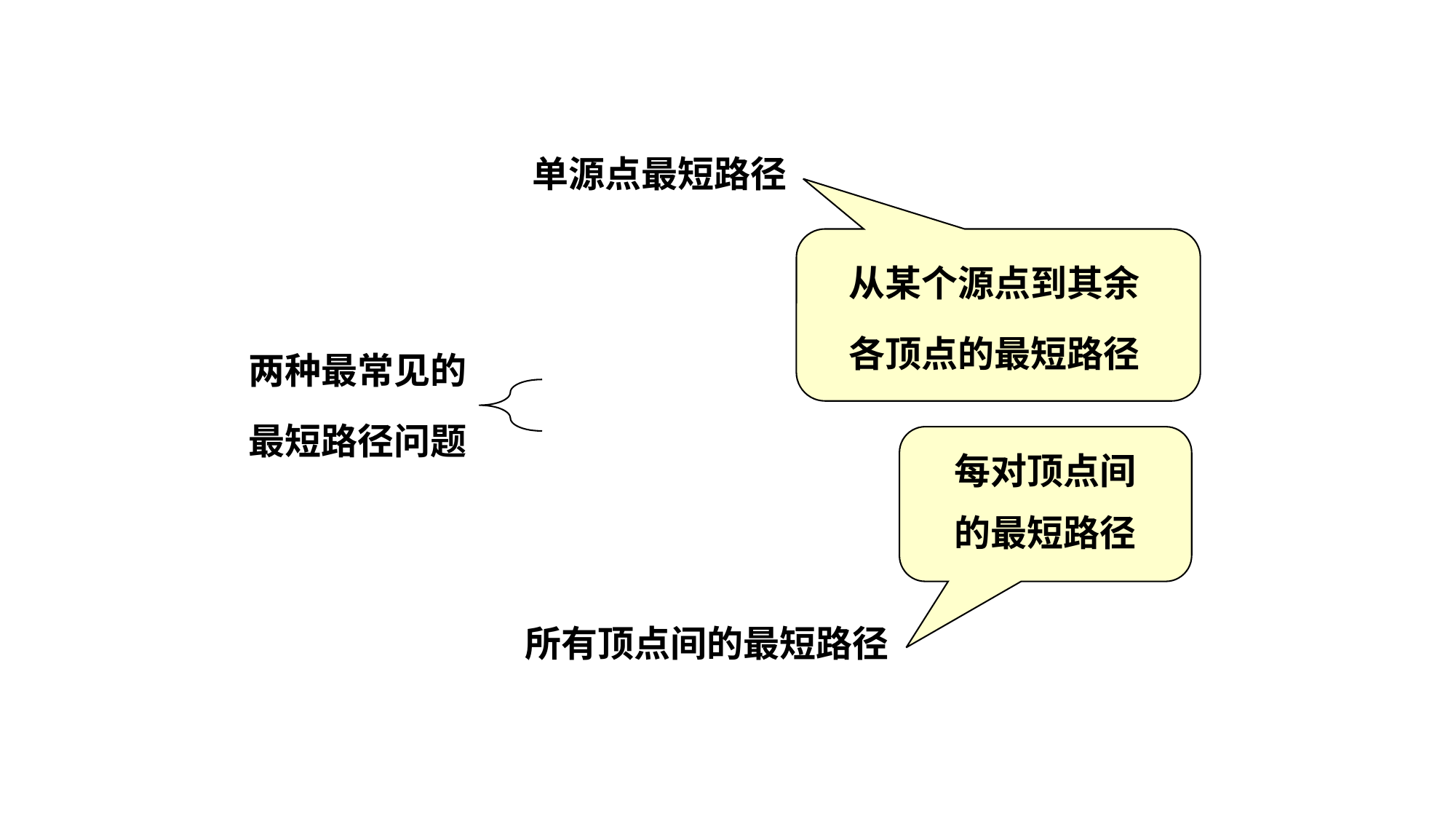

单源点最短路径
从某个源点到其余
   各顶点的最短路径
两种最常见的
最短路径问题

每对顶点间
的最短路径
所有顶点间的最短路径